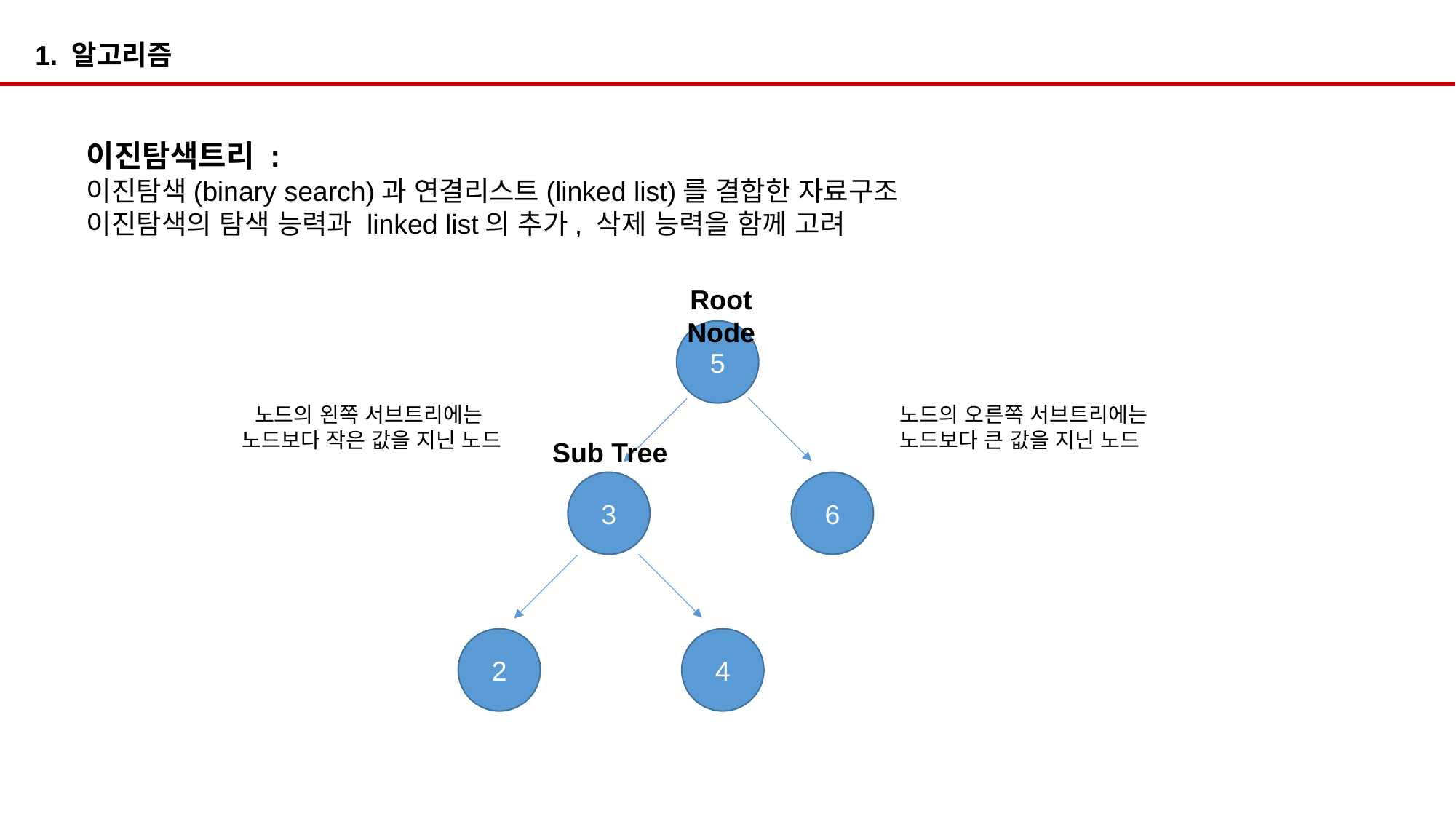

1. 알고리즘
이진탐색트리 :
이진탐색(binary search)과 연결리스트(linked list)를 결합한 자료구조
이진탐색의 탐색 능력과 linked list의 추가, 삭제 능력을 함께 고려
Root
Node
5
노드의 왼쪽 서브트리에는
노드보다 작은 값을 지닌 노드
노드의 오른쪽 서브트리에는
노드보다 큰 값을 지닌 노드
Sub Tree
3
6
2
4